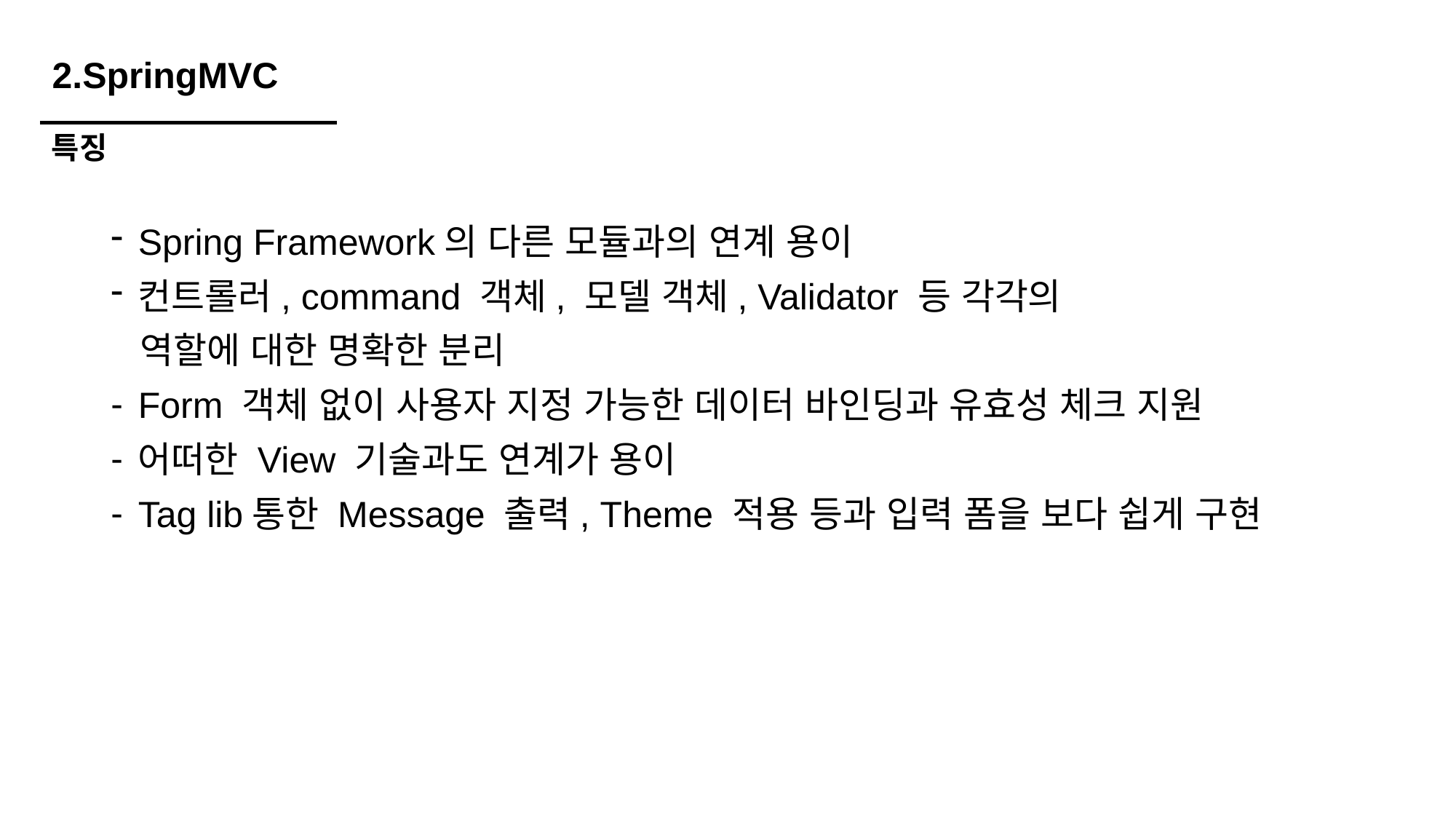

2.SpringMVC
특징
Spring Framework의 다른 모듈과의 연계 용이
컨트롤러, command 객체, 모델 객체, Validator 등 각각의
  역할에 대한 명확한 분리
Form 객체 없이 사용자 지정 가능한 데이터 바인딩과 유효성 체크 지원
어떠한 View 기술과도 연계가 용이
Tag lib통한 Message 출력, Theme 적용 등과 입력 폼을 보다 쉽게 구현